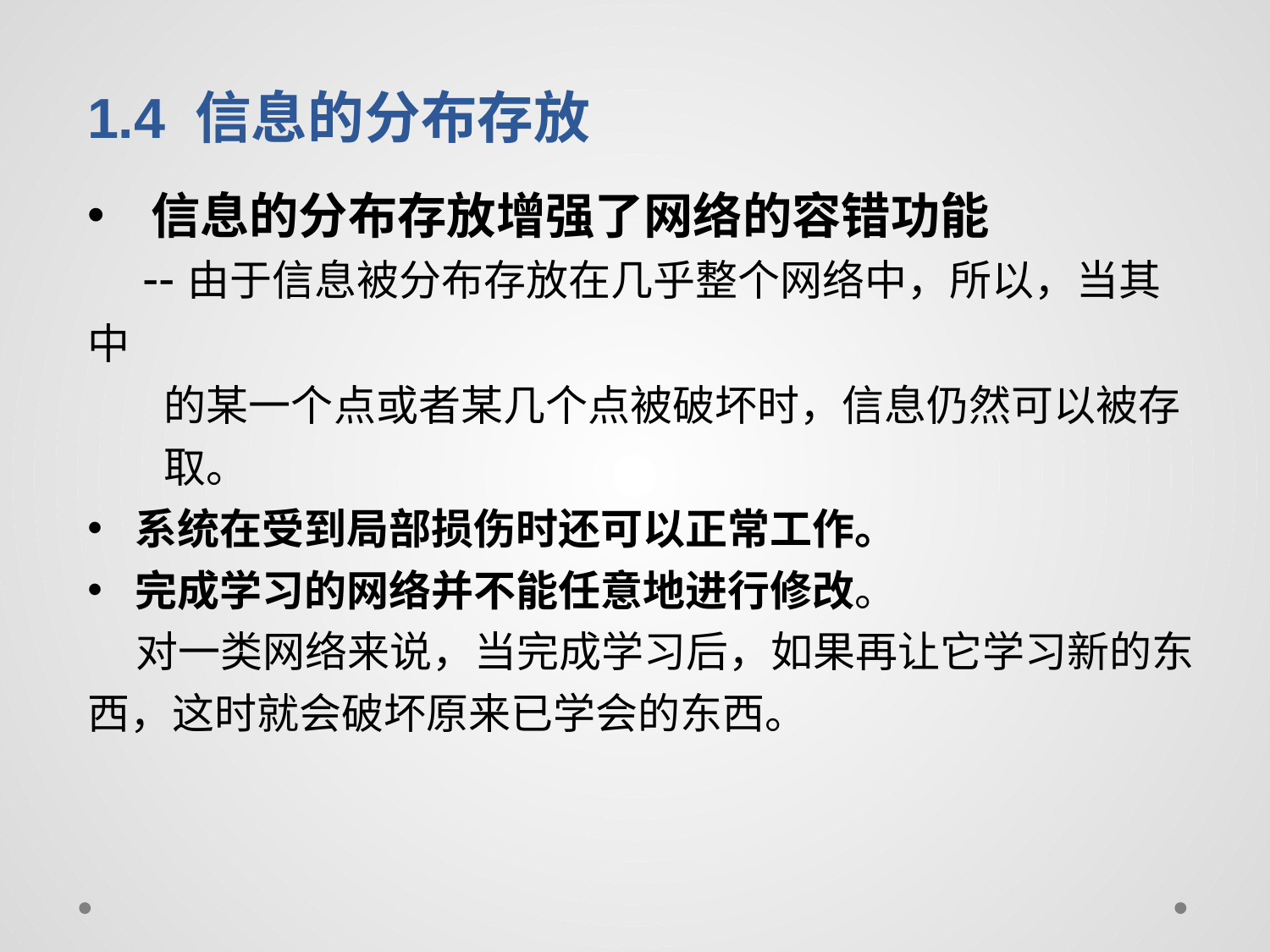

1.4 信息的分布存放
信息的分布存放增强了网络的容错功能
    --由于信息被分布存放在几乎整个网络中，所以，当其中
       的某一个点或者某几个点被破坏时，信息仍然可以被存
       取。
系统在受到局部损伤时还可以正常工作。
完成学习的网络并不能任意地进行修改。
    对一类网络来说，当完成学习后，如果再让它学习新的东西，这时就会破坏原来已学会的东西。